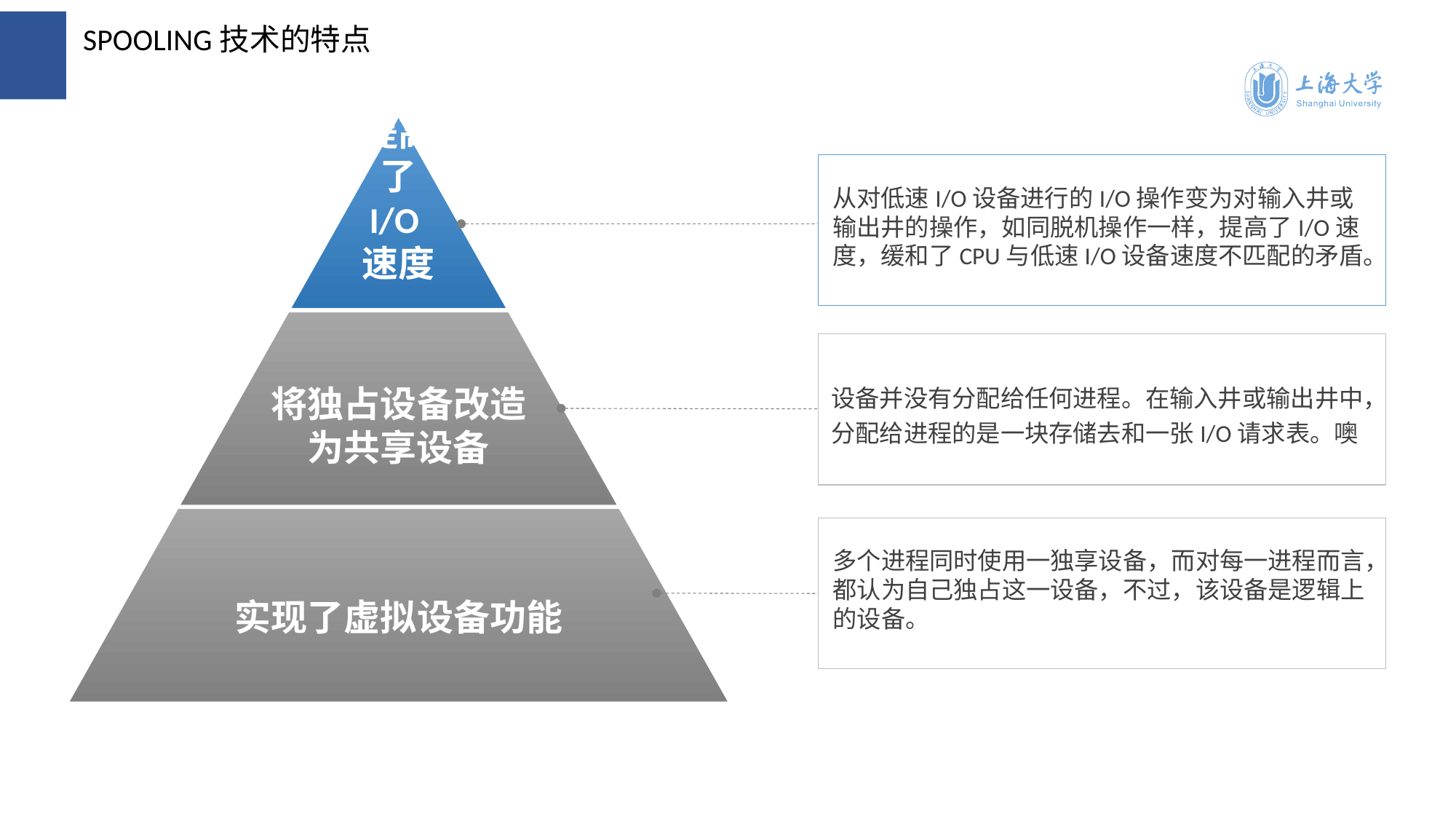

SPOOLING技术的特点

提高了
I/O速度
将独占设备改造为共享设备
实现了虚拟设备功能

从对低速I/O设备进行的I/O操作变为对输入井或输出井的操作，如同脱机操作一样，提高了I/O速度，缓和了CPU与低速I/O设备速度不匹配的矛盾。

设备并没有分配给任何进程。在输入井或输出井中，分配给进程的是一块存储去和一张I/O请求表。噢

多个进程同时使用一独享设备，而对每一进程而言，都认为自己独占这一设备，不过，该设备是逻辑上的设备。